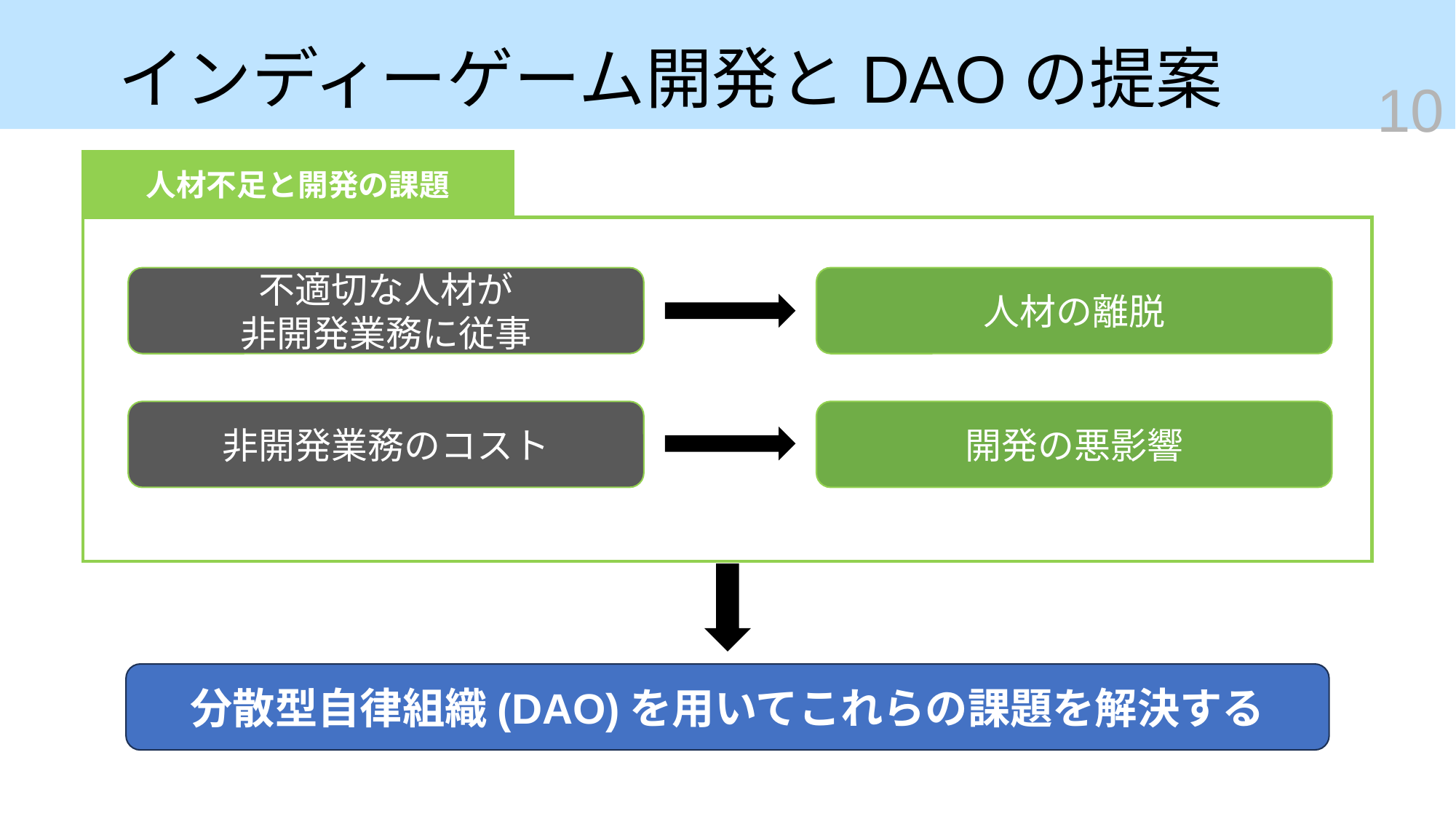

# インディーゲーム開発とDAOの提案
10
人材不足と開発の課題

不適切な人材が
非開発業務に従事
人材の離脱

非開発業務のコスト
開発の悪影響

分散型自律組織(DAO)を用いてこれらの課題を解決する